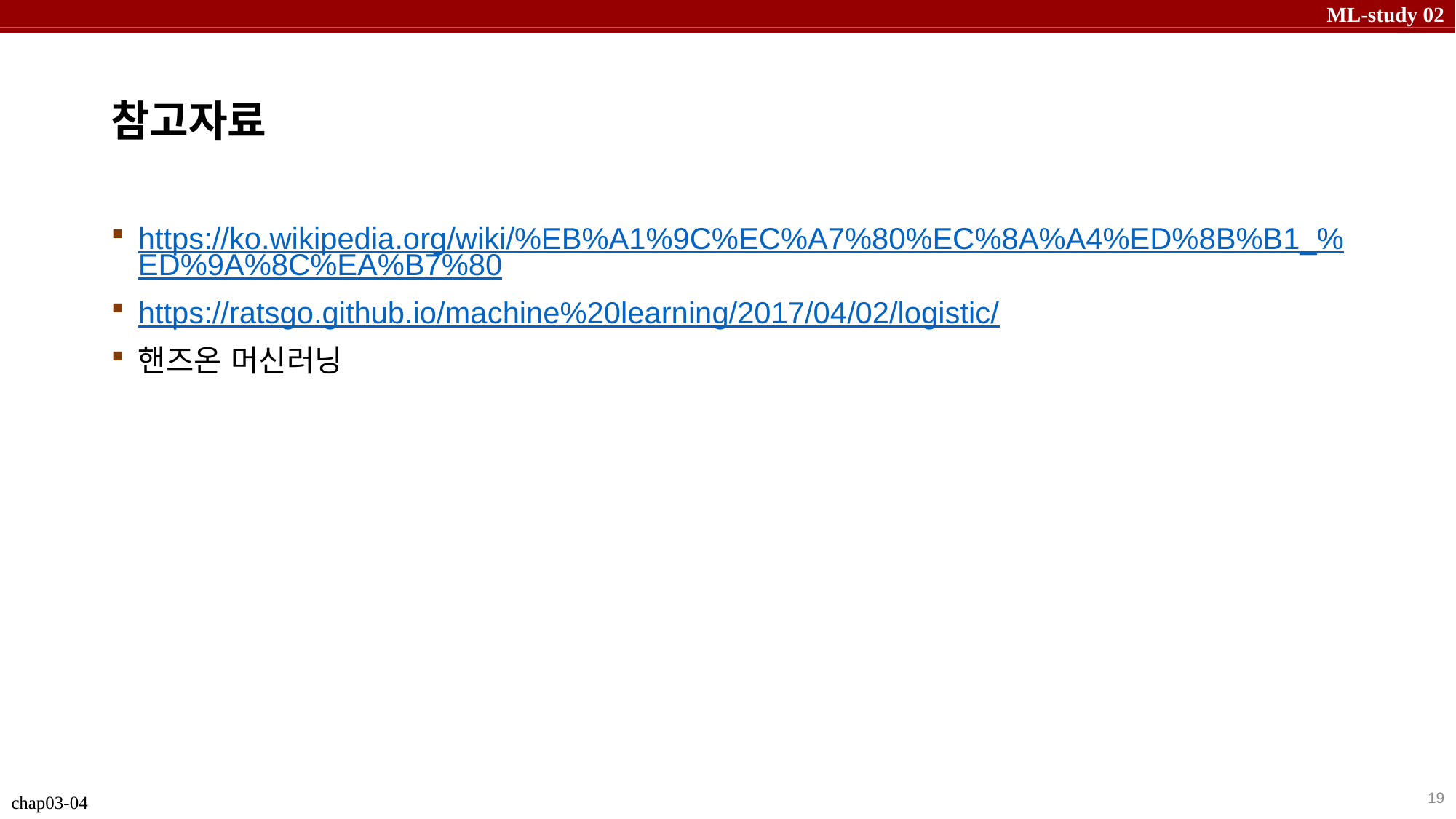

# 참고자료
https://ko.wikipedia.org/wiki/%EB%A1%9C%EC%A7%80%EC%8A%A4%ED%8B%B1_%ED%9A%8C%EA%B7%80
https://ratsgo.github.io/machine%20learning/2017/04/02/logistic/
핸즈온 머신러닝
19